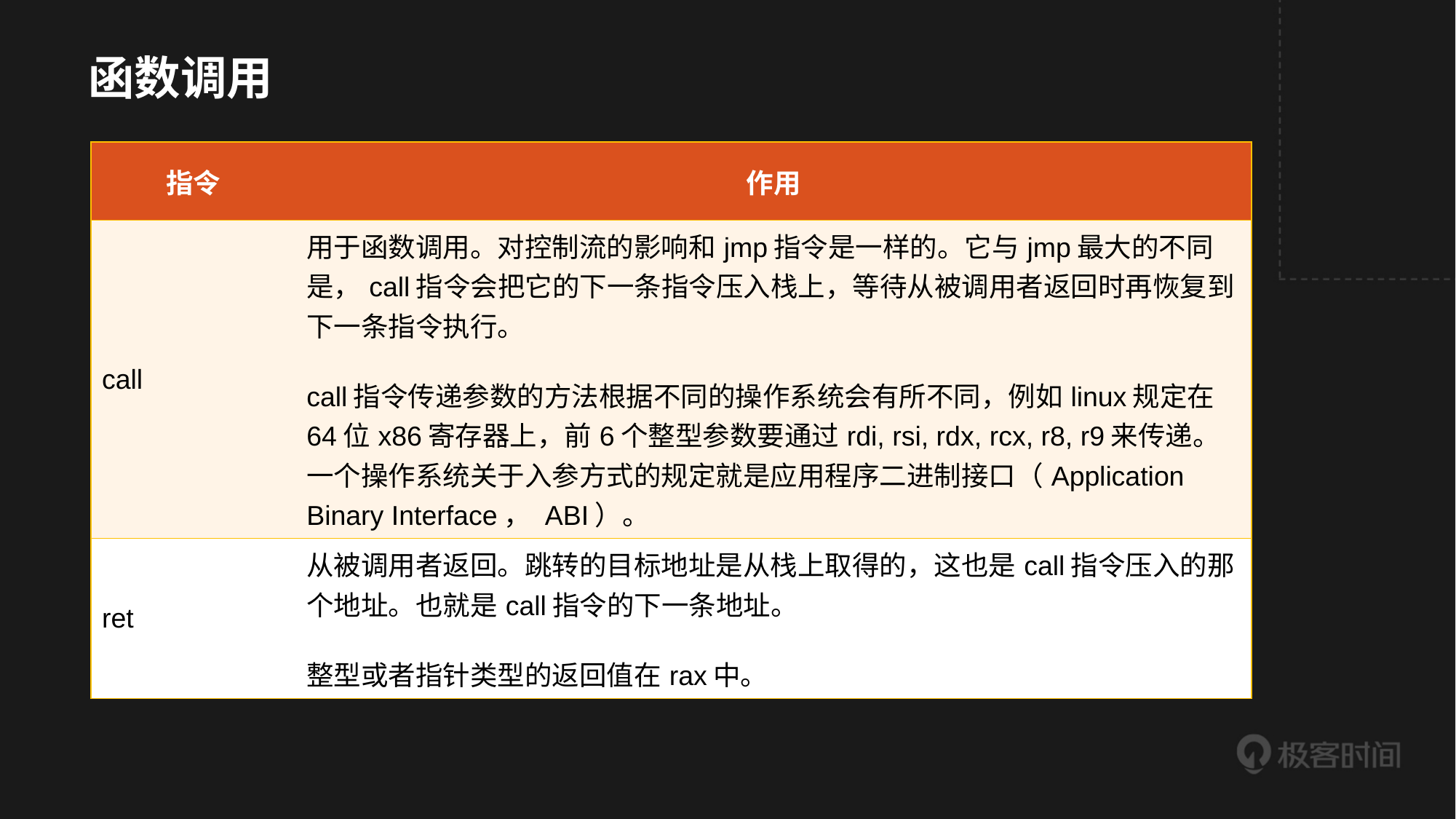

函数调用
| 指令 | 作用 |
| --- | --- |
| call | 用于函数调用。对控制流的影响和jmp指令是一样的。它与jmp最大的不同是，call指令会把它的下一条指令压入栈上，等待从被调用者返回时再恢复到下一条指令执行。 call指令传递参数的方法根据不同的操作系统会有所不同，例如linux规定在64位x86寄存器上，前6个整型参数要通过rdi, rsi, rdx, rcx, r8, r9来传递。一个操作系统关于入参方式的规定就是应用程序二进制接口（Application Binary Interface， ABI）。 |
| ret | 从被调用者返回。跳转的目标地址是从栈上取得的，这也是call指令压入的那个地址。也就是call指令的下一条地址。 整型或者指针类型的返回值在rax中。 |